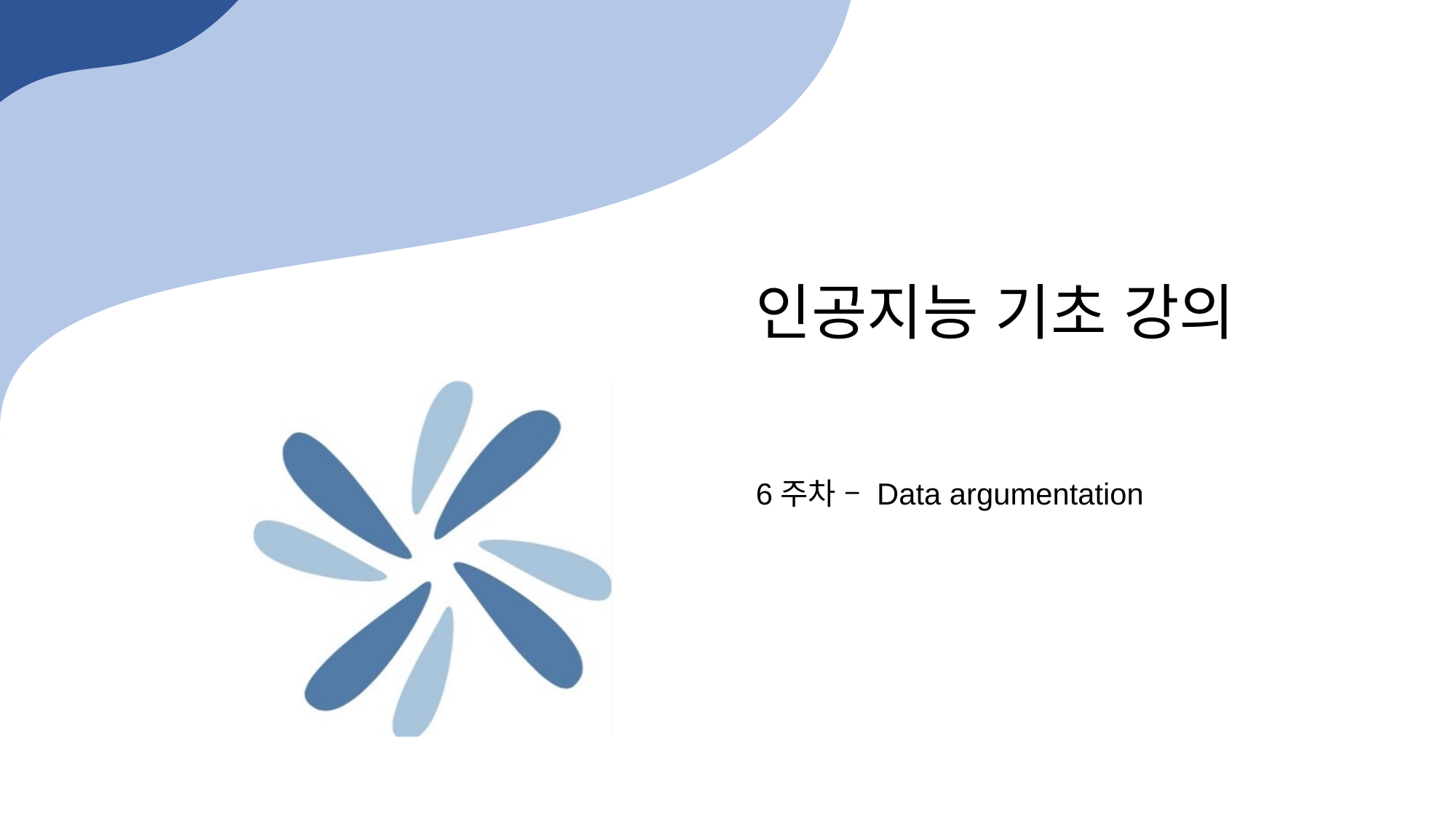

인공지능 기초 강의

6주차 – Data argumentation